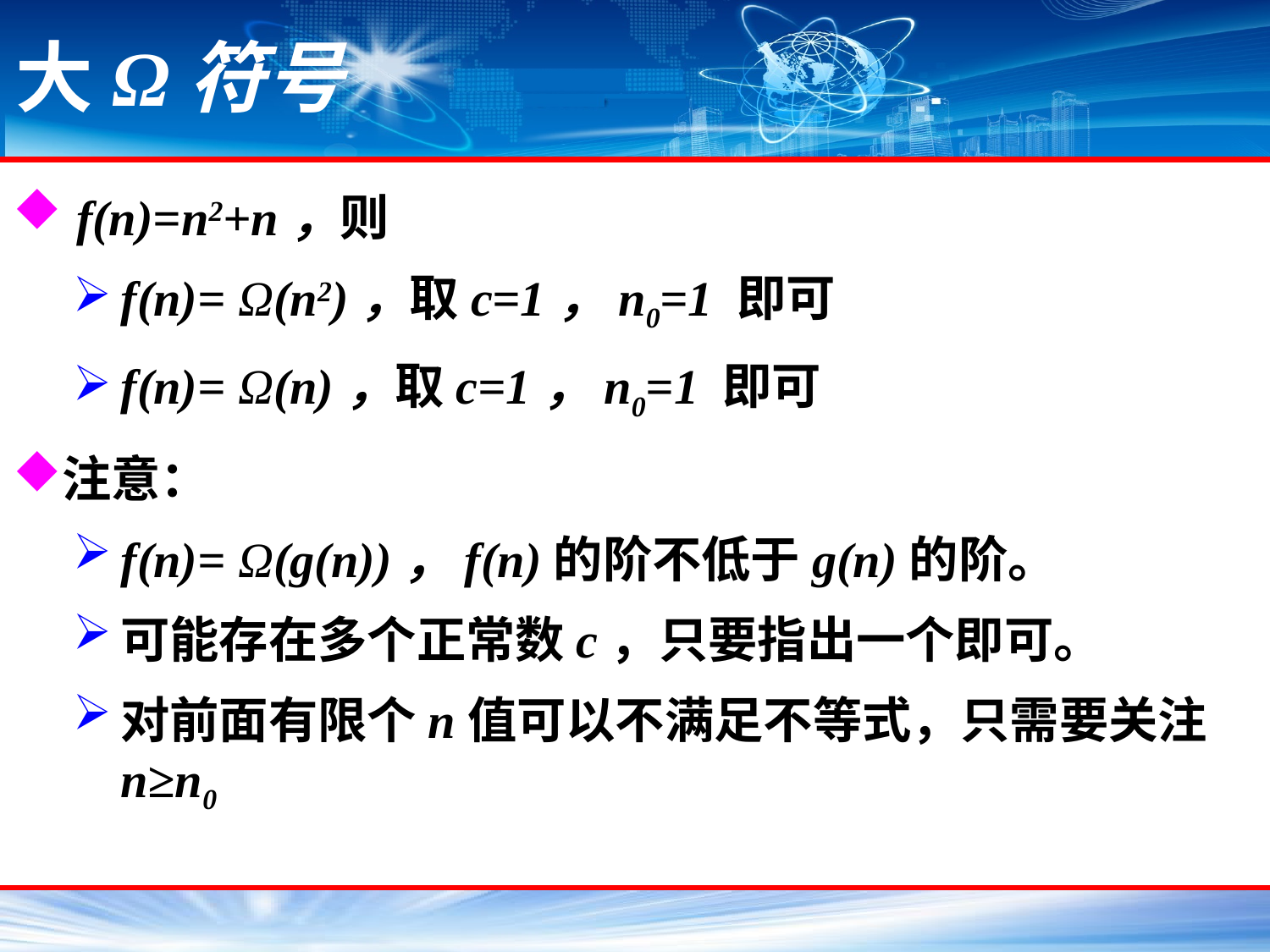

# 大Ω符号
f(n)=n2+n，则
f(n)= Ω(n2)，取c=1，n0=1 即可
f(n)= Ω(n)，取c=1，n0=1 即可
注意：
f(n)= Ω(g(n))，f(n)的阶不低于g(n)的阶。
可能存在多个正常数c，只要指出一个即可。
对前面有限个n值可以不满足不等式，只需要关注n≥n0